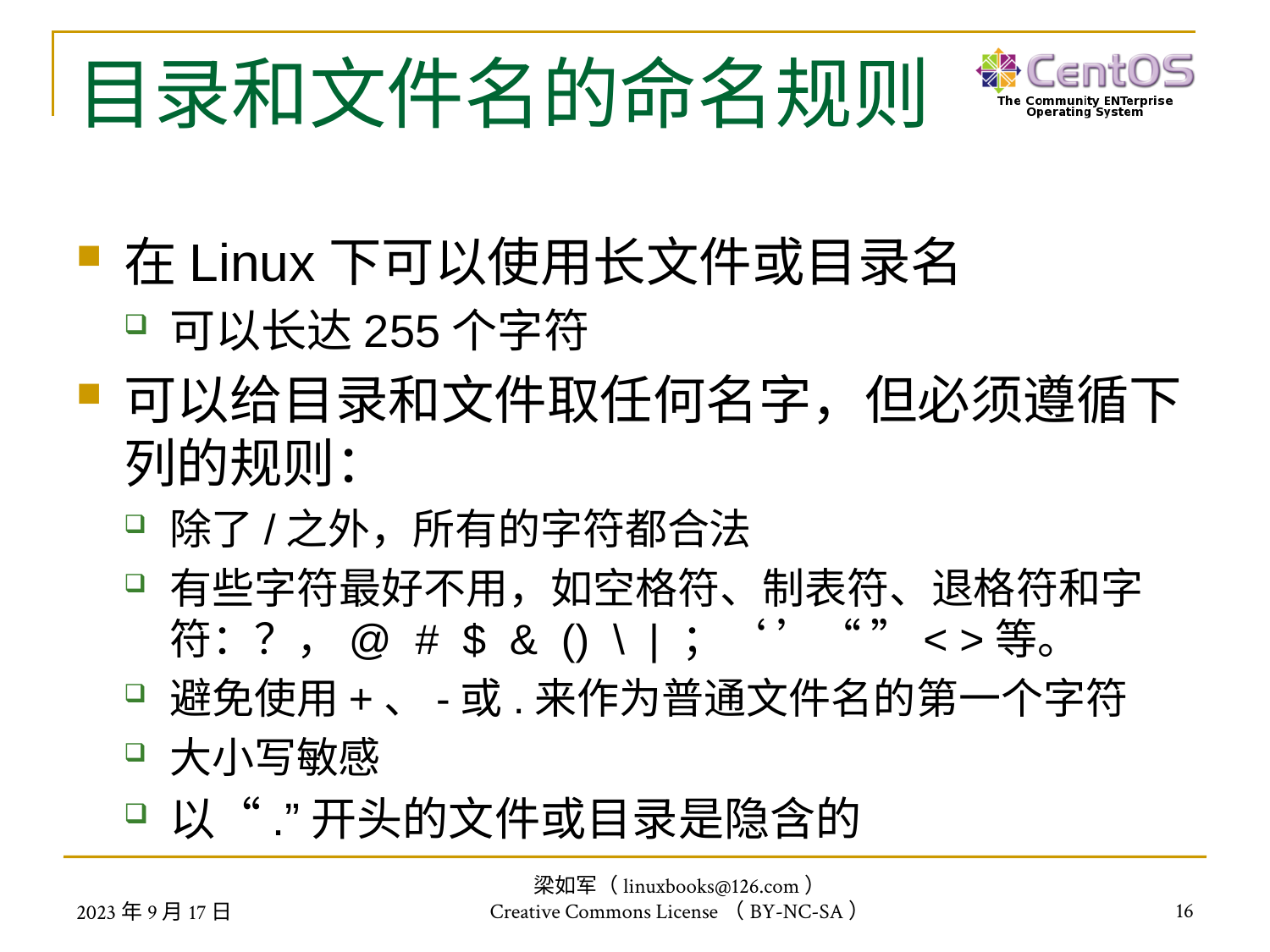

# 目录和文件名的命名规则
在Linux下可以使用长文件或目录名
可以长达255个字符
可以给目录和文件取任何名字，但必须遵循下列的规则：
除了/之外，所有的字符都合法
有些字符最好不用，如空格符、制表符、退格符和字符：？，@  #  $  &  ()  \  | ；‘ ’“ ”< >等。
避免使用+、-或.来作为普通文件名的第一个字符
大小写敏感
以“.”开头的文件或目录是隐含的
梁如军（linuxbooks@126.com）
Creative Commons License（BY-NC-SA）
2023年9月17日
16